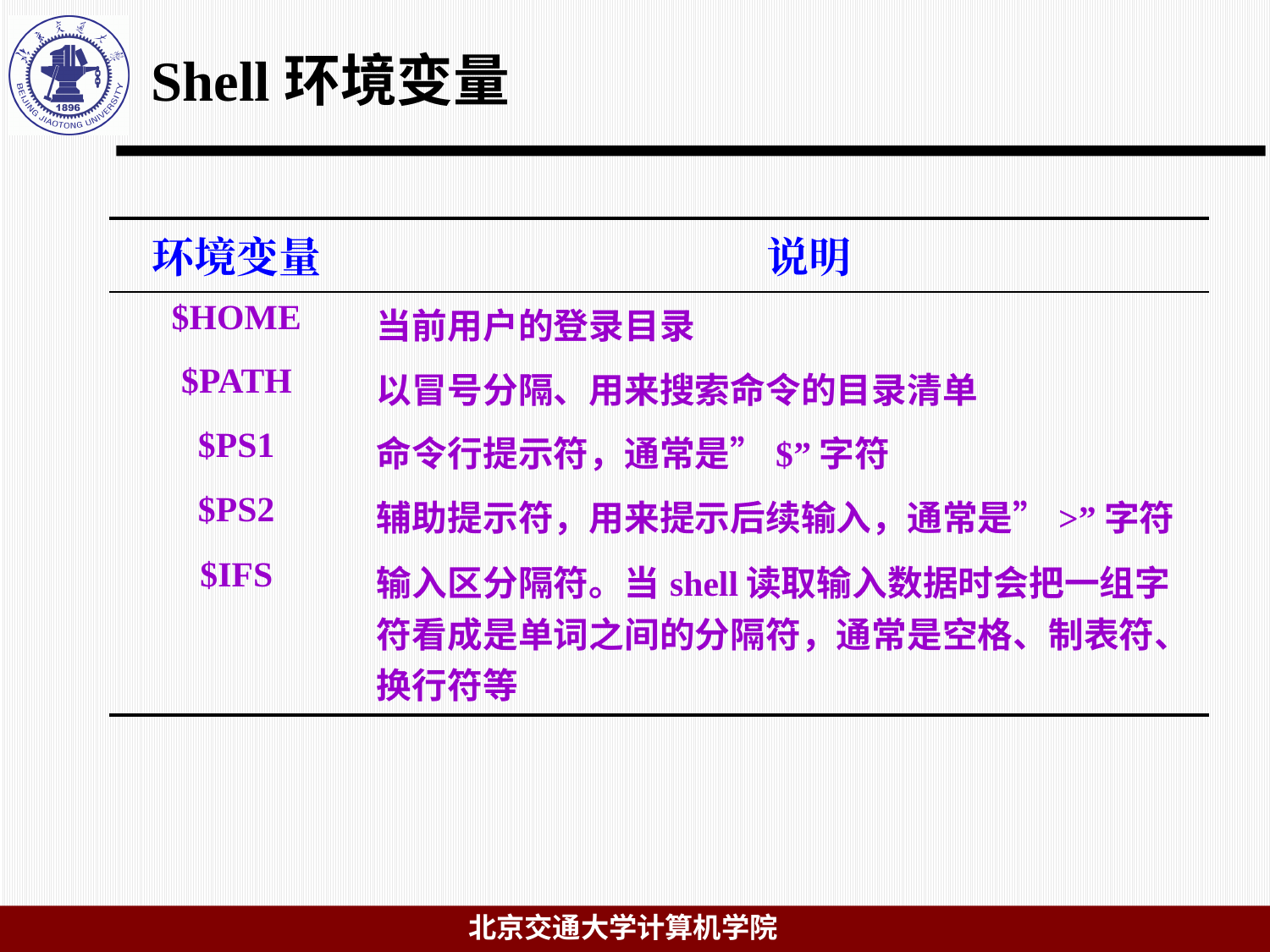

# Shell环境变量
| 环境变量 | 说明 |
| --- | --- |
| $HOME | 当前用户的登录目录 |
| $PATH | 以冒号分隔、用来搜索命令的目录清单 |
| $PS1 | 命令行提示符，通常是”$”字符 |
| $PS2 | 辅助提示符，用来提示后续输入，通常是”>”字符 |
| $IFS | 输入区分隔符。当shell读取输入数据时会把一组字符看成是单词之间的分隔符，通常是空格、制表符、换行符等 |